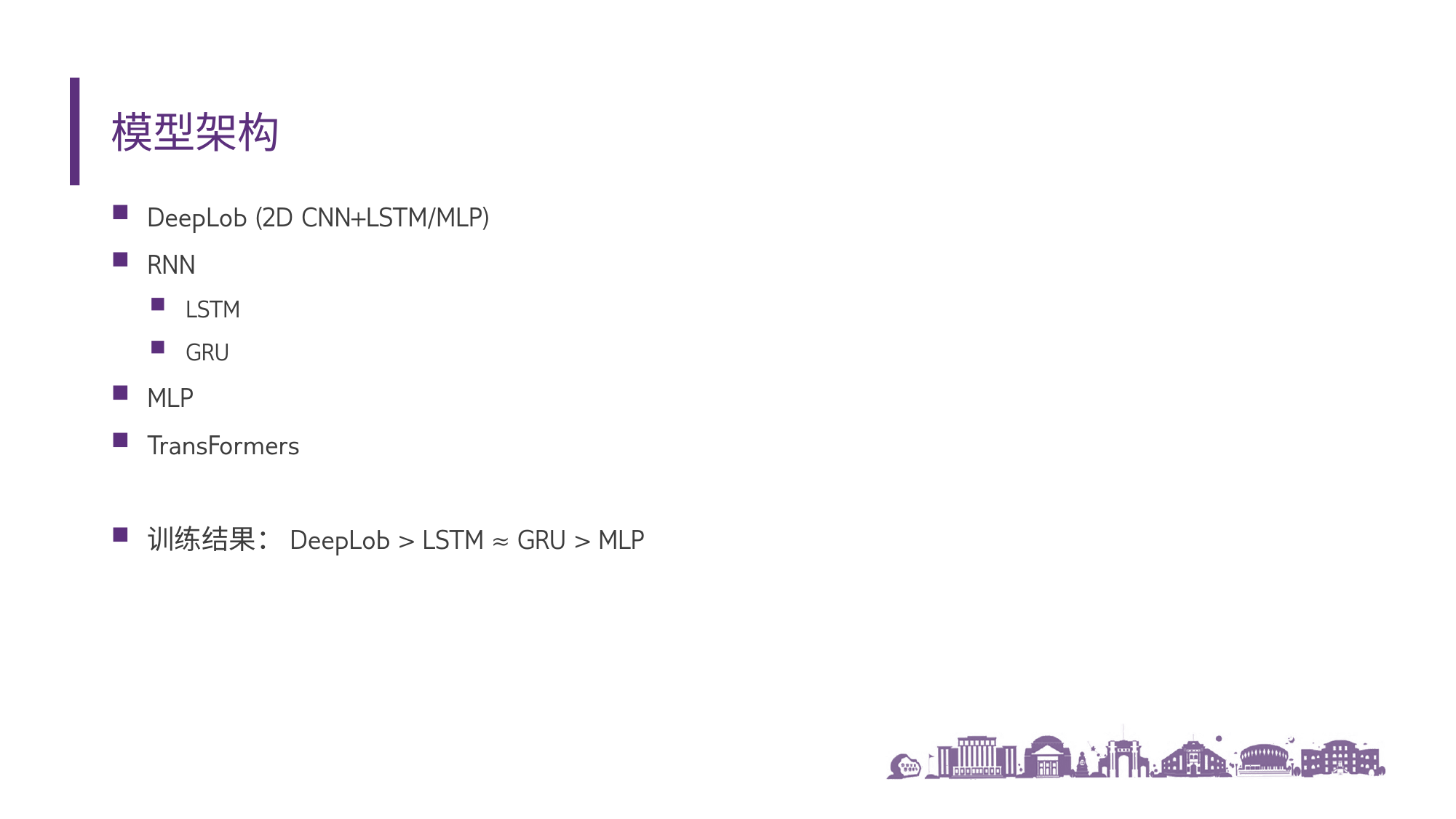

# 模型架构
DeepLob (2D CNN+LSTM/MLP)
RNN
LSTM
GRU
MLP
TransFormers

训练结果：DeepLob > LSTM ≈ GRU > MLP